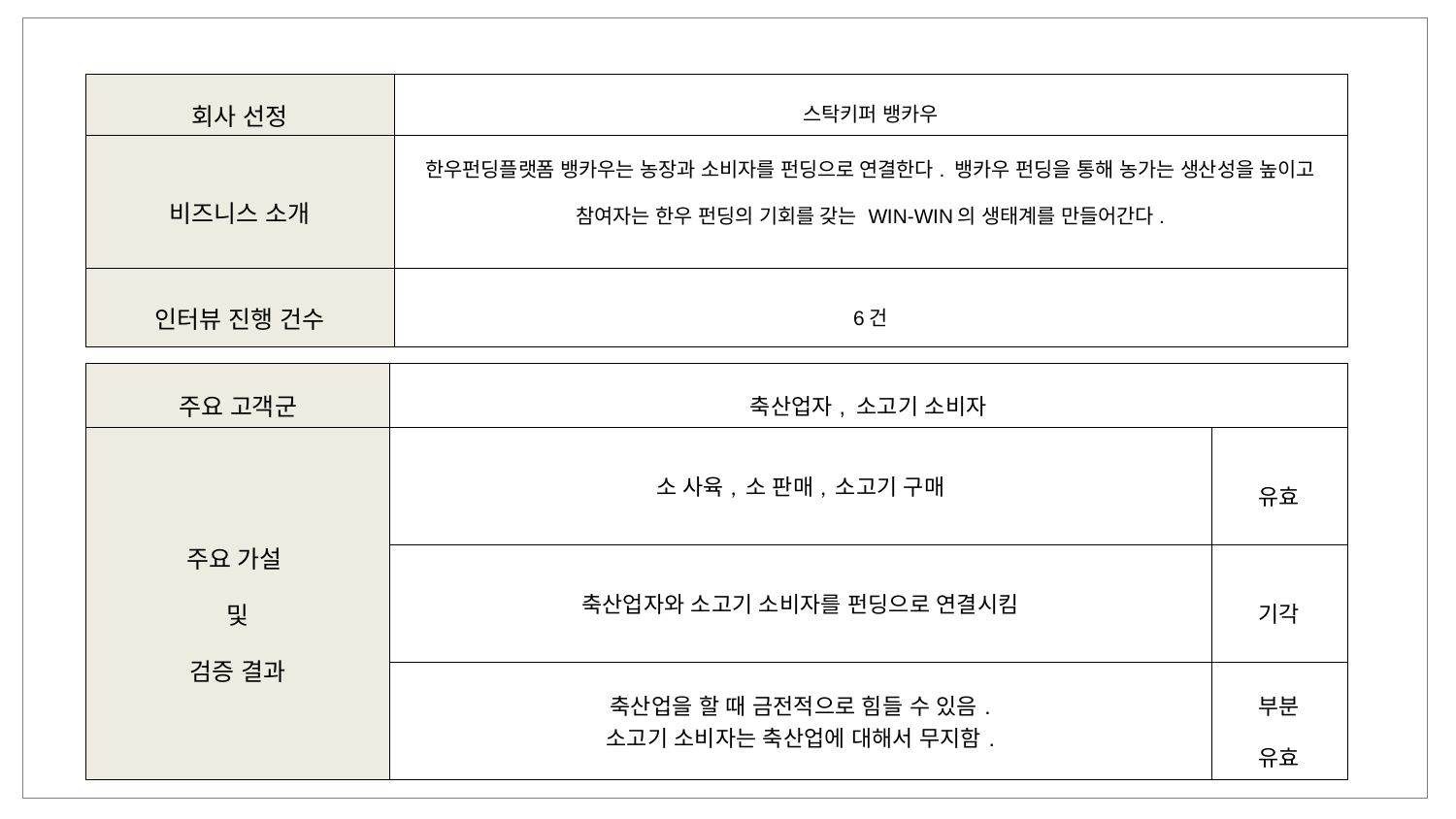

| 회사 선정 | 스탁키퍼 뱅카우 |
| --- | --- |
| 비즈니스 소개 | 한우펀딩플랫폼 뱅카우는 농장과 소비자를 펀딩으로 연결한다. 뱅카우 펀딩을 통해 농가는 생산성을 높이고 참여자는 한우 펀딩의 기회를 갖는 WIN-WIN의 생태계를 만들어간다. |
| 인터뷰 진행 건수 | 6건 |

| 주요 고객군 | 축산업자, 소고기 소비자 |  |
| --- | --- | --- |
| 주요 가설 및 검증 결과 | 소 사육, 소 판매, 소고기 구매 | 유효 |
|  | 축산업자와 소고기 소비자를 펀딩으로 연결시킴 | 기각 |
|  | 축산업을 할 때 금전적으로 힘들 수 있음. 소고기 소비자는 축산업에 대해서 무지함. | 부분 유효 |